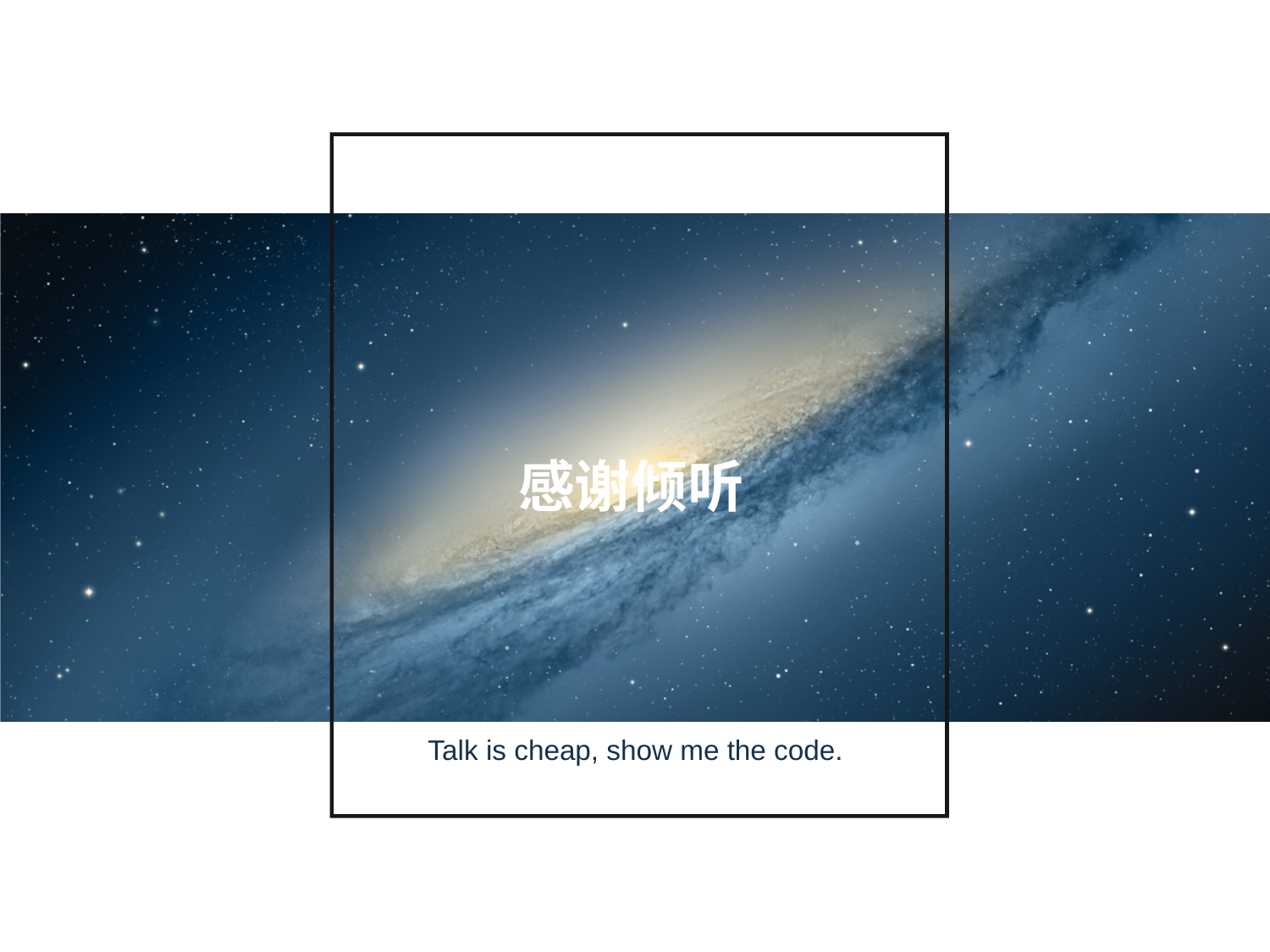

# 感谢倾听
Talk is cheap, show me the code.